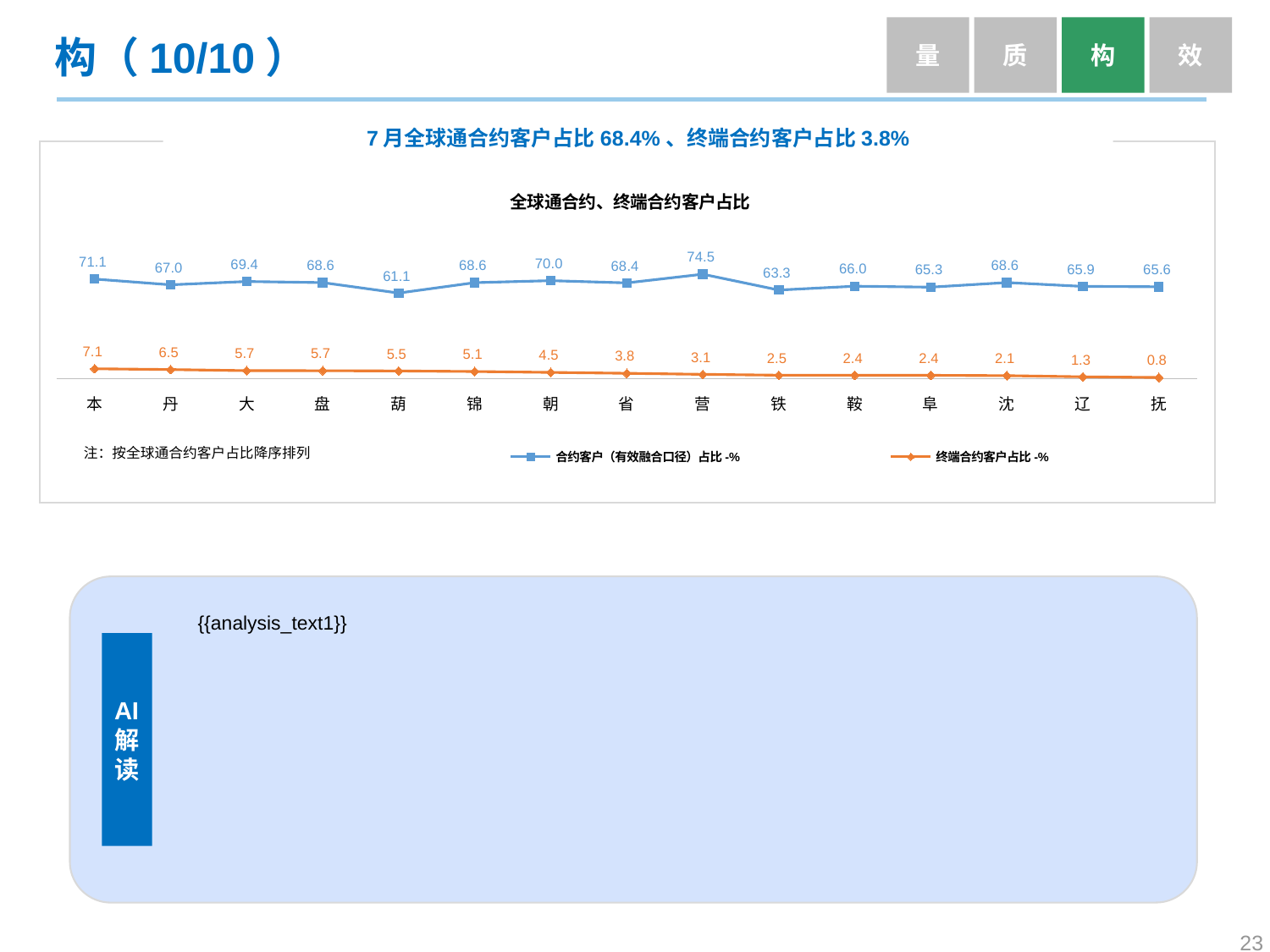

量
质
构
效
构（10/10）
7月全球通合约客户占比68.4%、终端合约客户占比3.8%
|  |
| --- |

### Chart: 全球通合约、终端合约客户占比

| Category | 合约客户（有效融合口径）占比-% | 终端合约客户占比-% |
|---|---|---|
| 本 | 71.0877033721231 | 7.06353740325395 |
| 丹 | 67.0190331688017 | 6.50584823400618 |
| 大 | 69.3589861933459 | 5.73610056684708 |
| 盘 | 68.5745448550068 | 5.68558691668199 |
| 葫 | 61.1257286961038 | 5.49400982757325 |
| 锦 | 68.5541665007764 | 5.11954055022495 |
| 朝 | 69.9705515348141 | 4.47267282256052 |
| 省 | 68.3697596352796 | 3.8194956496092 |
| 营 | 74.5484395472556 | 3.08712330497103 |
| 铁 | 63.2548942338818 | 2.46857979254922 |
| 鞍 | 66.003856310796 | 2.44466127404783 |
| 阜 | 65.3209229611187 | 2.40149387684201 |
| 沈 | 68.6135635025923 | 2.14827485992131 |
| 辽 | 65.8701311768183 | 1.34824112386965 |
| 抚 | 65.6264332016784 | 0.844006051105833 |
注：按全球通合约客户占比降序排列

{{analysis_text1}}
AI解
读